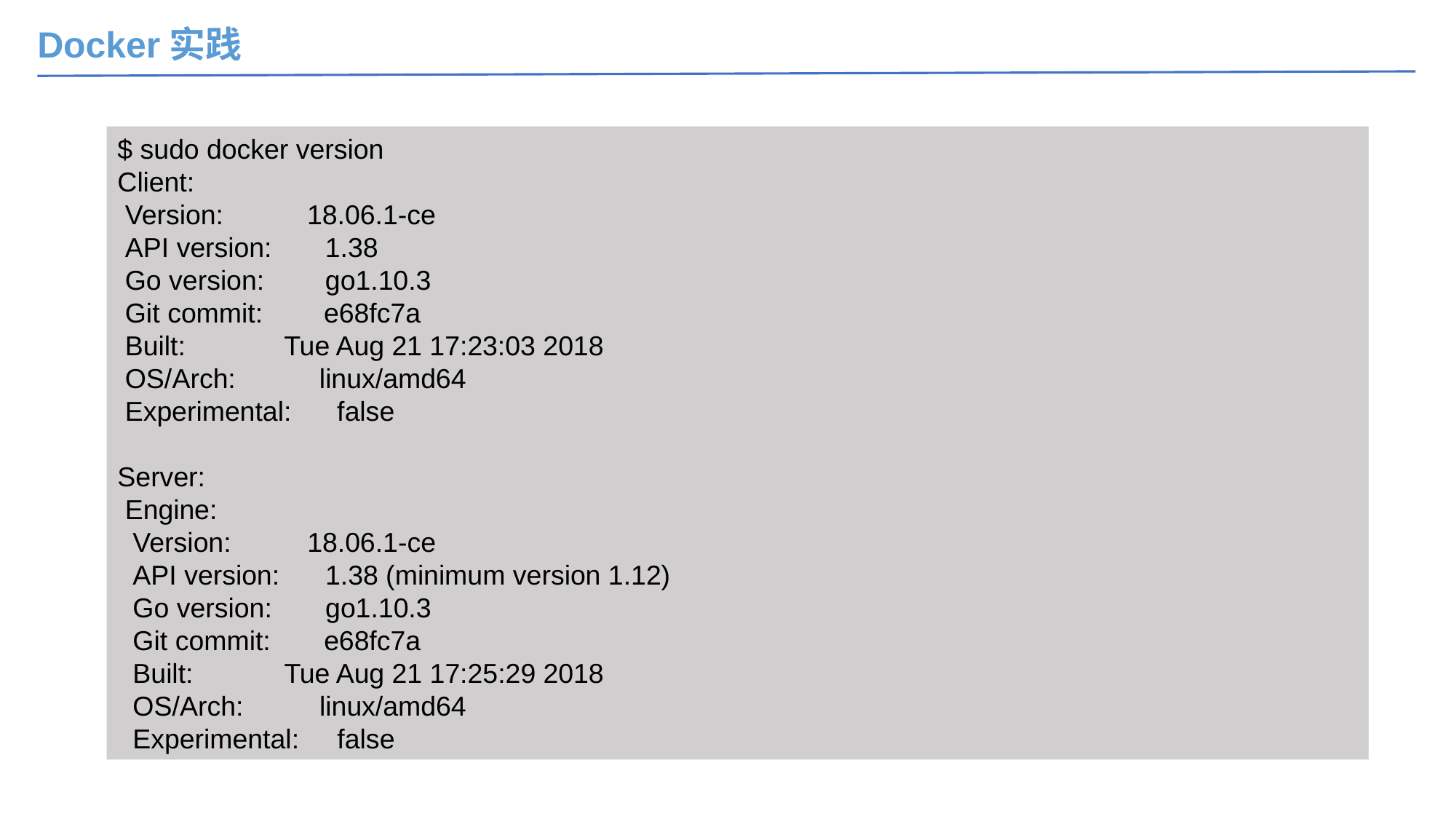

Docker实践
处理警告
$ sudo docker version
Client:
 Version:           18.06.1-ce
 API version:       1.38
 Go version:        go1.10.3
 Git commit:        e68fc7a
 Built:             Tue Aug 21 17:23:03 2018
 OS/Arch:           linux/amd64
 Experimental:      false

Server:
 Engine:
  Version:          18.06.1-ce
  API version:      1.38 (minimum version 1.12)
  Go version:       go1.10.3
  Git commit:       e68fc7a
  Built:            Tue Aug 21 17:25:29 2018
  OS/Arch:          linux/amd64
  Experimental:     false
sudo  vim /etc/sysctl.conf

net.bridge.bridge-nf-call-ip6tables = 1
net.bridge.bridge-nf-call-iptables = 1
net.bridge.bridge-nf-call-arptables = 1

重启后添加为服务
sudo shutdown -r now，
或者
sudo reboot

#  添加自动启动
sudo systemctl enable docker